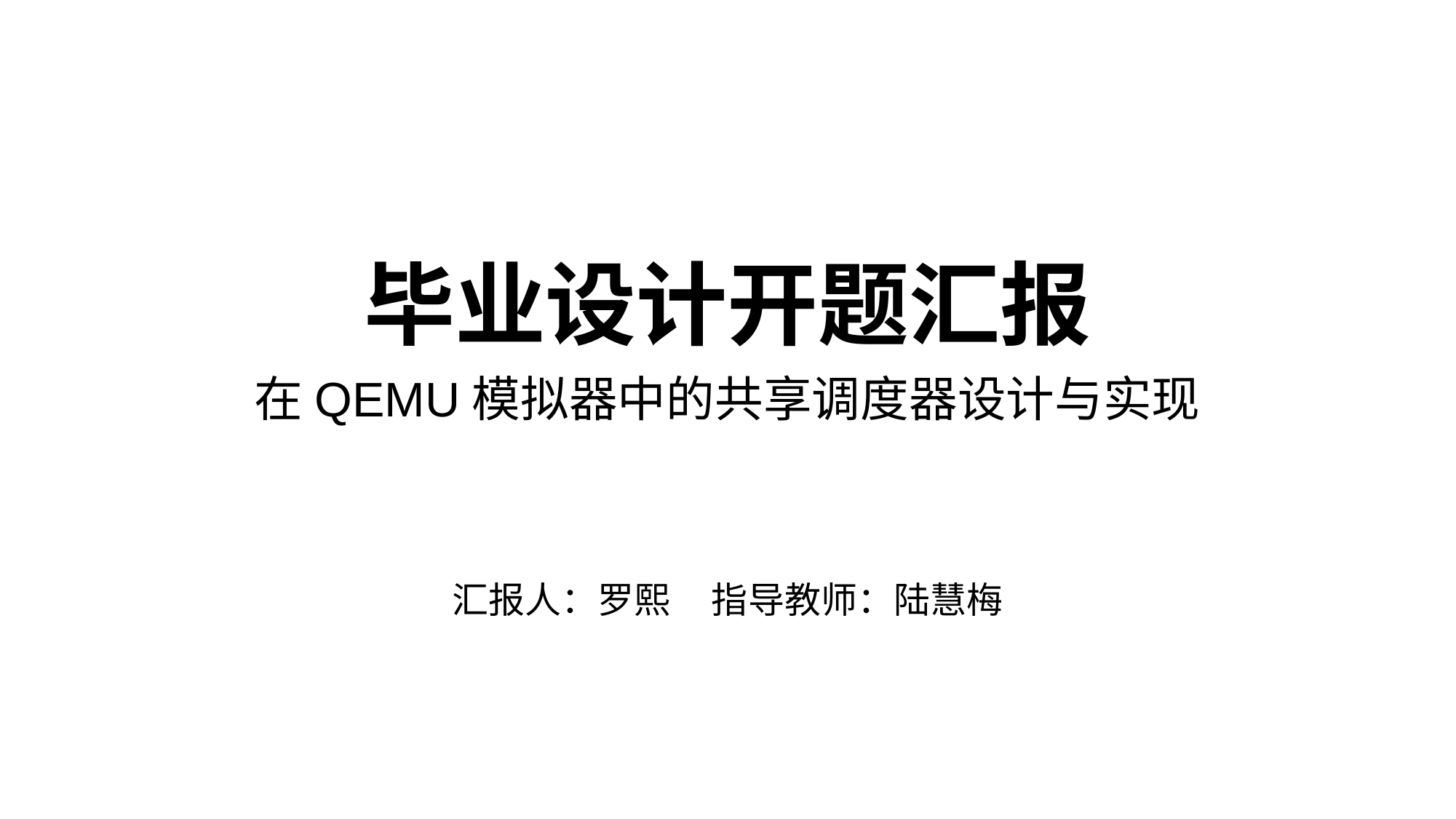

# 毕业设计开题汇报 在QEMU模拟器中的共享调度器设计与实现
汇报人：罗熙     指导教师：陆慧梅